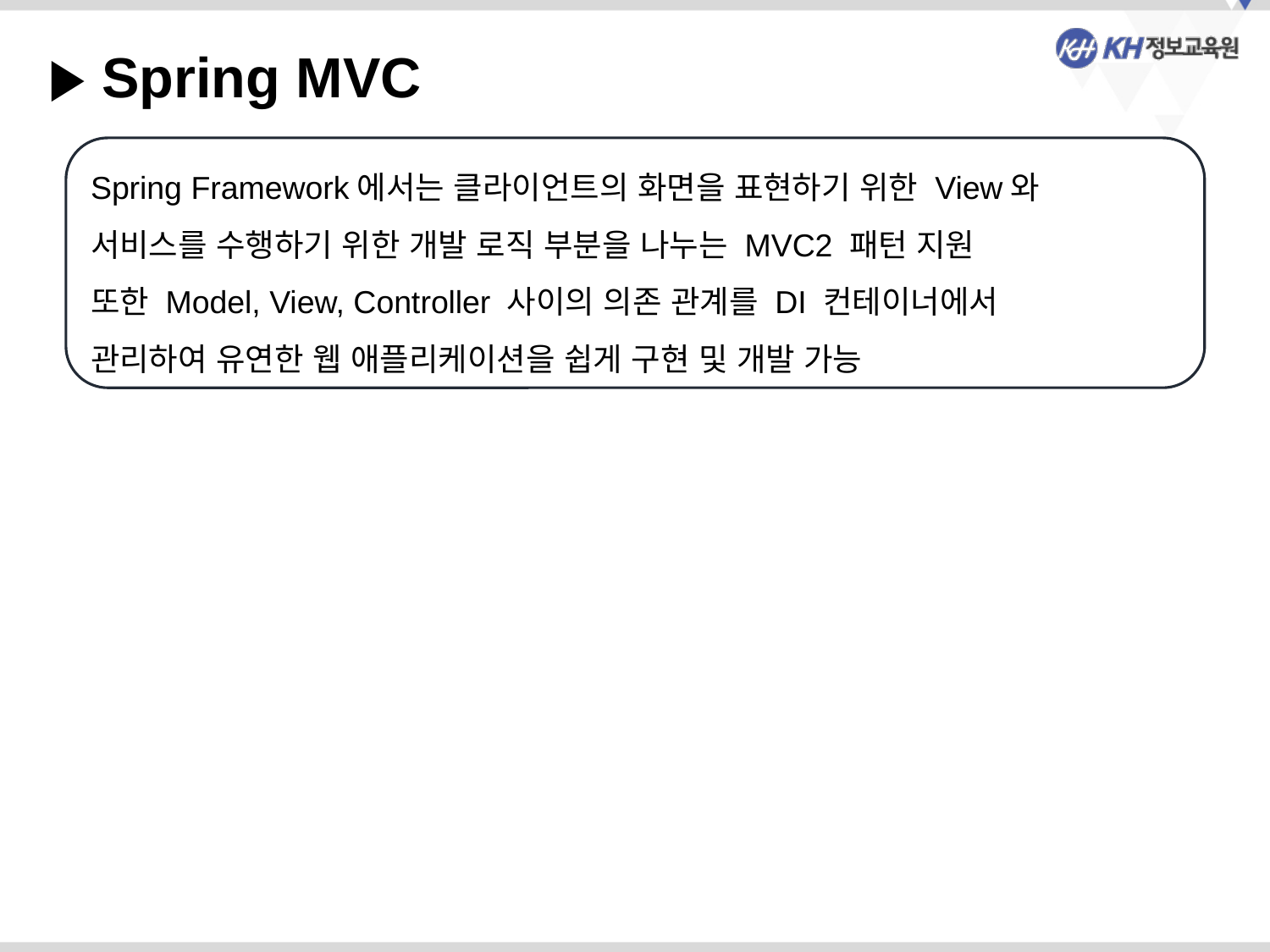

▶ Spring MVC
Spring Framework에서는 클라이언트의 화면을 표현하기 위한 View와
서비스를 수행하기 위한 개발 로직 부분을 나누는 MVC2 패턴 지원
또한 Model, View, Controller 사이의 의존 관계를 DI 컨테이너에서
관리하여 유연한 웹 애플리케이션을 쉽게 구현 및 개발 가능